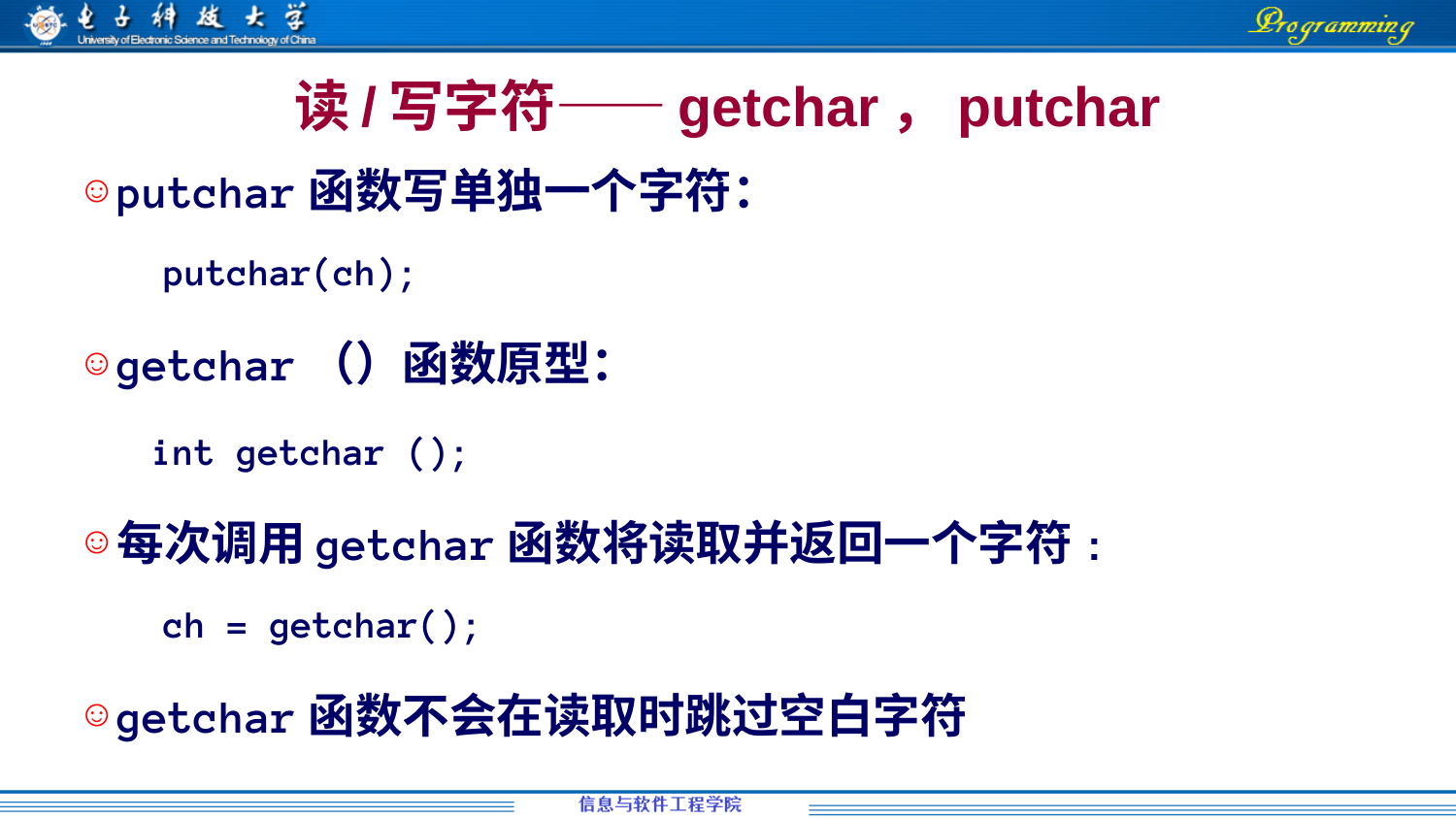

# 读/写字符——getchar，putchar
putchar函数写单独一个字符：
	putchar(ch);
getchar（）函数原型：
 int getchar ();
每次调用getchar函数将读取并返回一个字符:
	ch = getchar();
getchar函数不会在读取时跳过空白字符